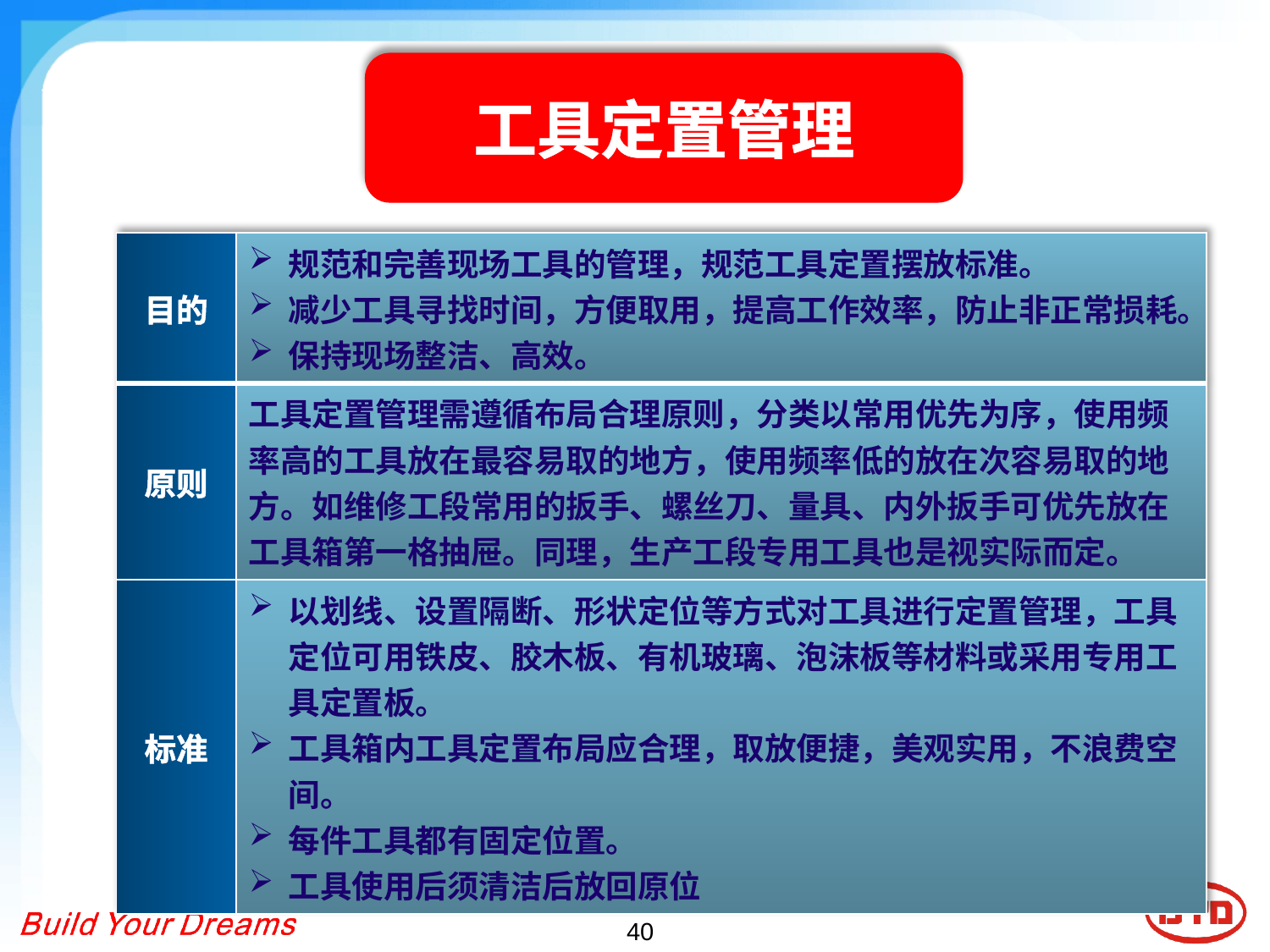

工具定置管理
| 目的 | 规范和完善现场工具的管理，规范工具定置摆放标准。 减少工具寻找时间，方便取用，提高工作效率，防止非正常损耗。 保持现场整洁、高效。 |
| --- | --- |
| 原则 | 工具定置管理需遵循布局合理原则，分类以常用优先为序，使用频率高的工具放在最容易取的地方，使用频率低的放在次容易取的地方。如维修工段常用的扳手、螺丝刀、量具、内外扳手可优先放在工具箱第一格抽屉。同理，生产工段专用工具也是视实际而定。 |
| 标准 | 以划线、设置隔断、形状定位等方式对工具进行定置管理，工具定位可用铁皮、胶木板、有机玻璃、泡沫板等材料或采用专用工具定置板。 工具箱内工具定置布局应合理，取放便捷，美观实用，不浪费空间。 每件工具都有固定位置。 工具使用后须清洁后放回原位 |
40